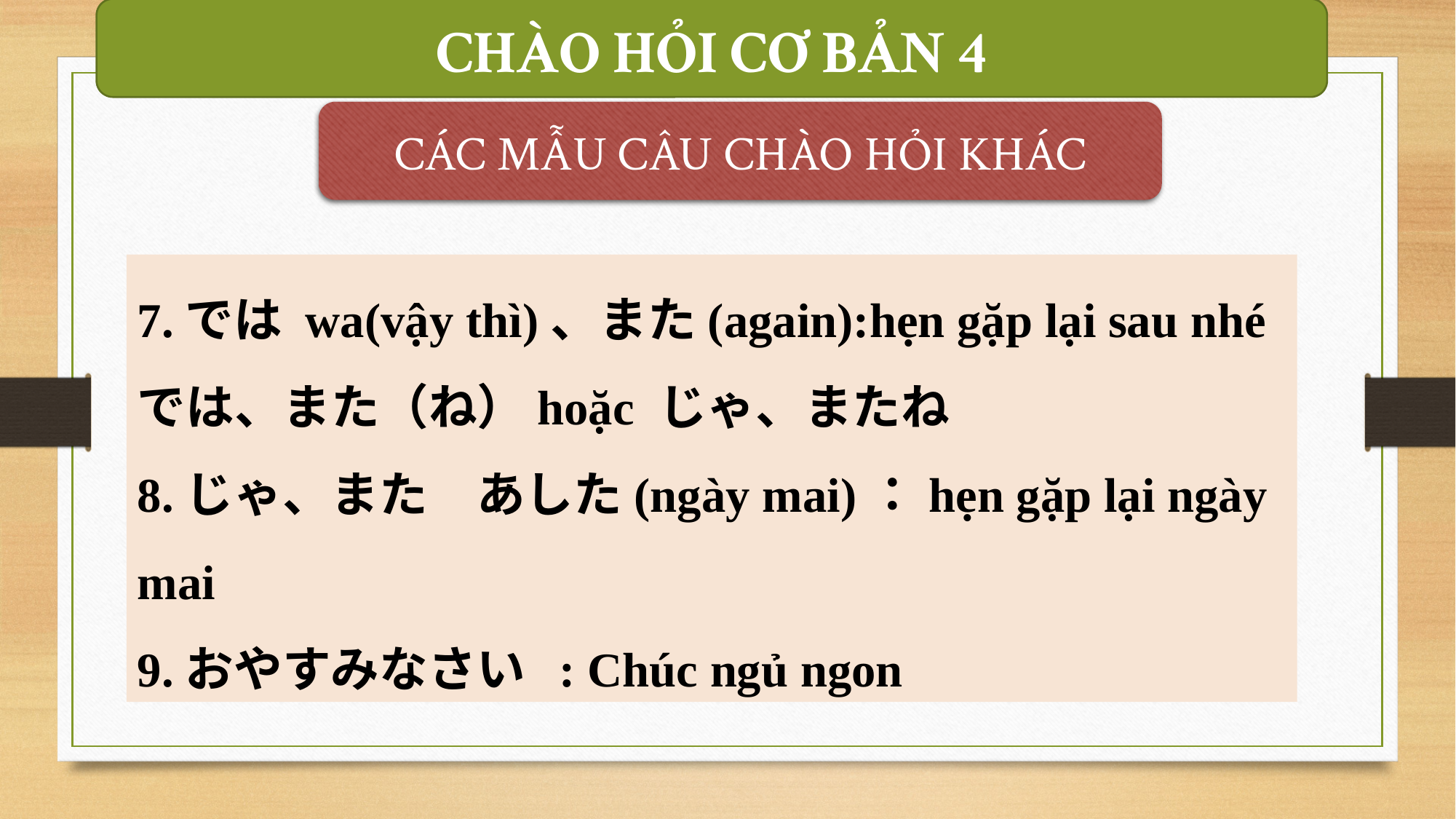

CHÀO HỎI CƠ BẢN 4
CÁC MẪU CÂU CHÀO HỎI KHÁC
7.では wa(vậy thì)、また(again):hẹn gặp lại sau nhé
では、また（ね）hoặc じゃ、またね
8.じゃ、また　あした(ngày mai)：hẹn gặp lại ngày mai
9.おやすみなさい  : Chúc ngủ ngon